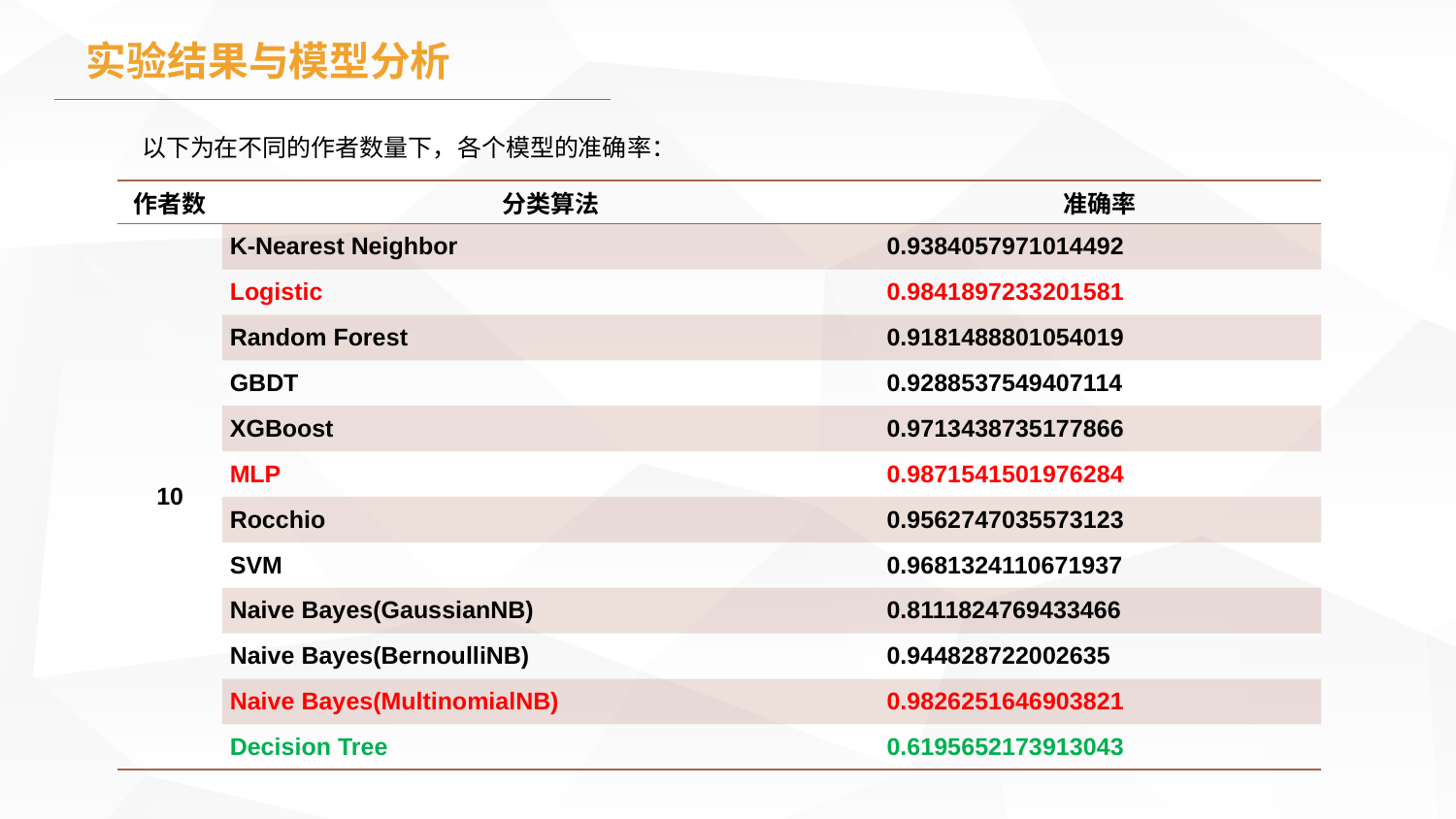

实验结果与模型分析

以下为在不同的作者数量下，各个模型的准确率：

| 作者数 | 分类算法 | 准确率 |
| --- | --- | --- |
| 10 | K-Nearest Neighbor | 0.9384057971014492 |
|  | Logistic | 0.9841897233201581 |
|  | Random Forest | 0.9181488801054019 |
|  | GBDT | 0.9288537549407114 |
|  | XGBoost | 0.9713438735177866 |
|  | MLP | 0.9871541501976284 |
|  | Rocchio | 0.9562747035573123 |
|  | SVM | 0.9681324110671937 |
|  | Naive Bayes(GaussianNB) | 0.8111824769433466 |
|  | Naive Bayes(BernoulliNB) | 0.944828722002635 |
|  | Naive Bayes(MultinomialNB) | 0.9826251646903821 |
|  | Decision Tree | 0.6195652173913043 |